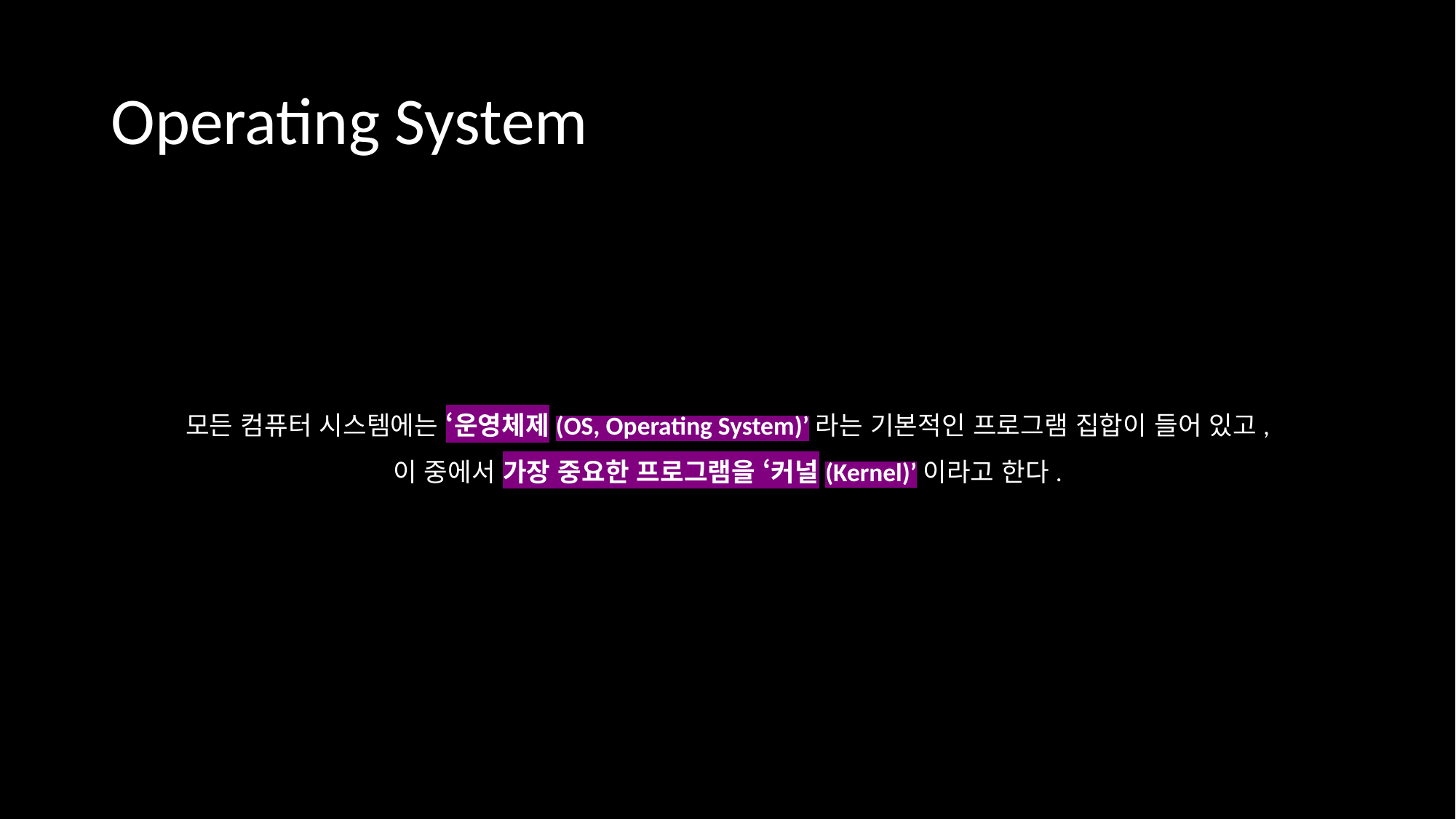

# Operating System
모든 컴퓨터 시스템에는 ‘운영체제(OS, Operating System)’라는 기본적인 프로그램 집합이 들어 있고,
이 중에서 가장 중요한 프로그램을 ‘커널(Kernel)’이라고 한다.